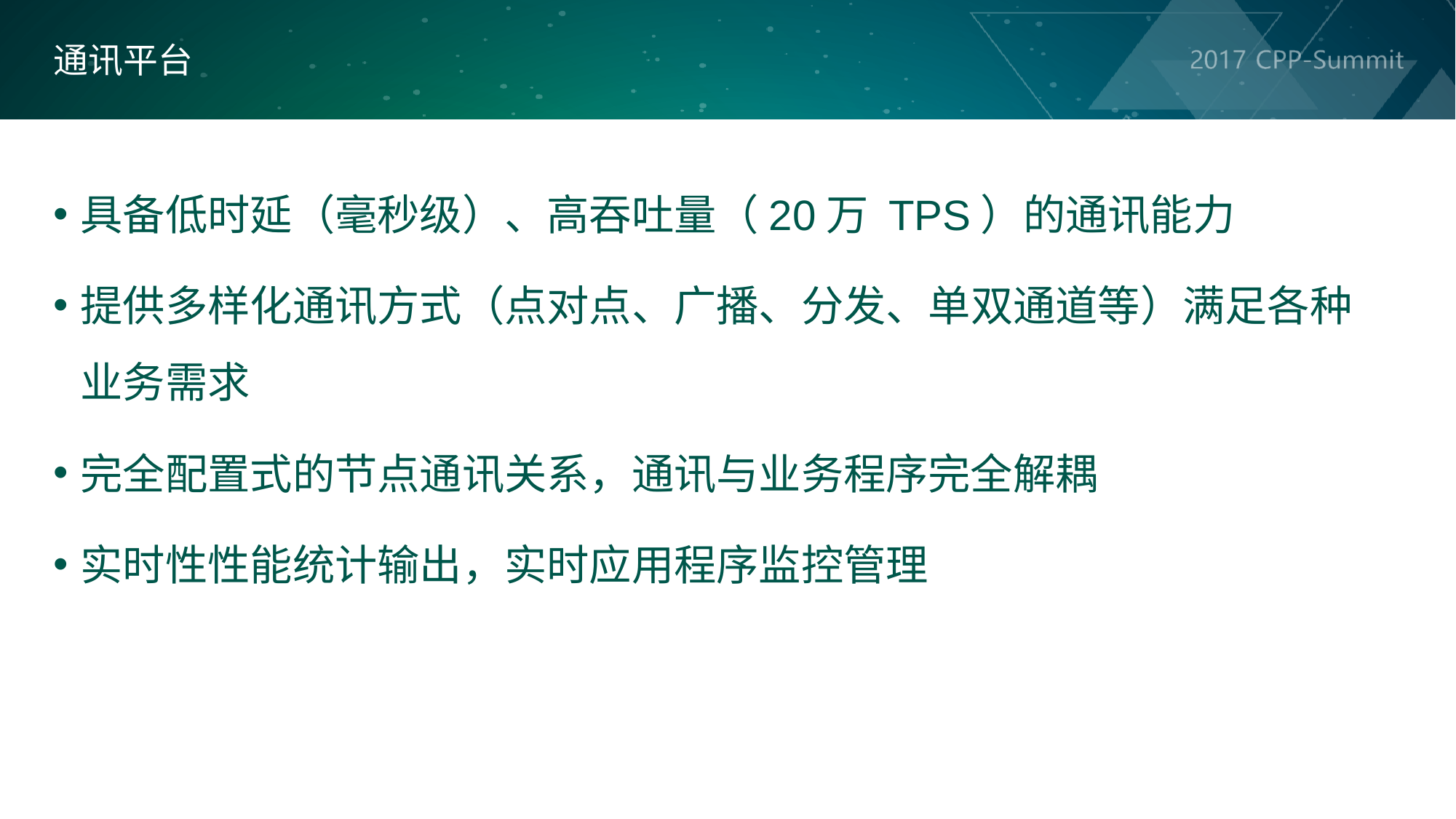

通讯平台
具备低时延（毫秒级）、高吞吐量（20万 TPS）的通讯能力
提供多样化通讯方式（点对点、广播、分发、单双通道等）满足各种业务需求
完全配置式的节点通讯关系，通讯与业务程序完全解耦
实时性性能统计输出，实时应用程序监控管理